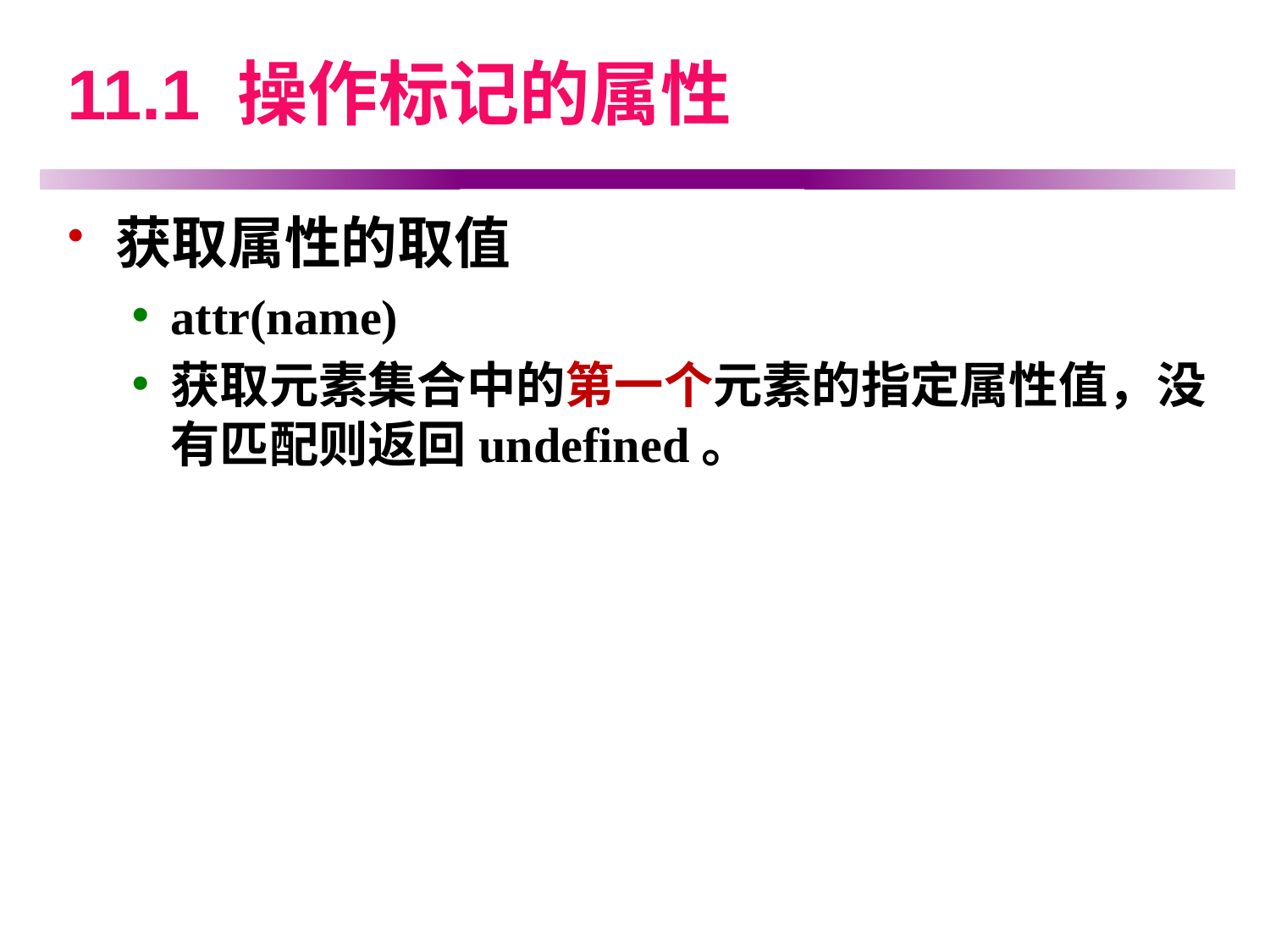

# 11.1 操作标记的属性
获取属性的取值
attr(name)
获取元素集合中的第一个元素的指定属性值，没有匹配则返回undefined。